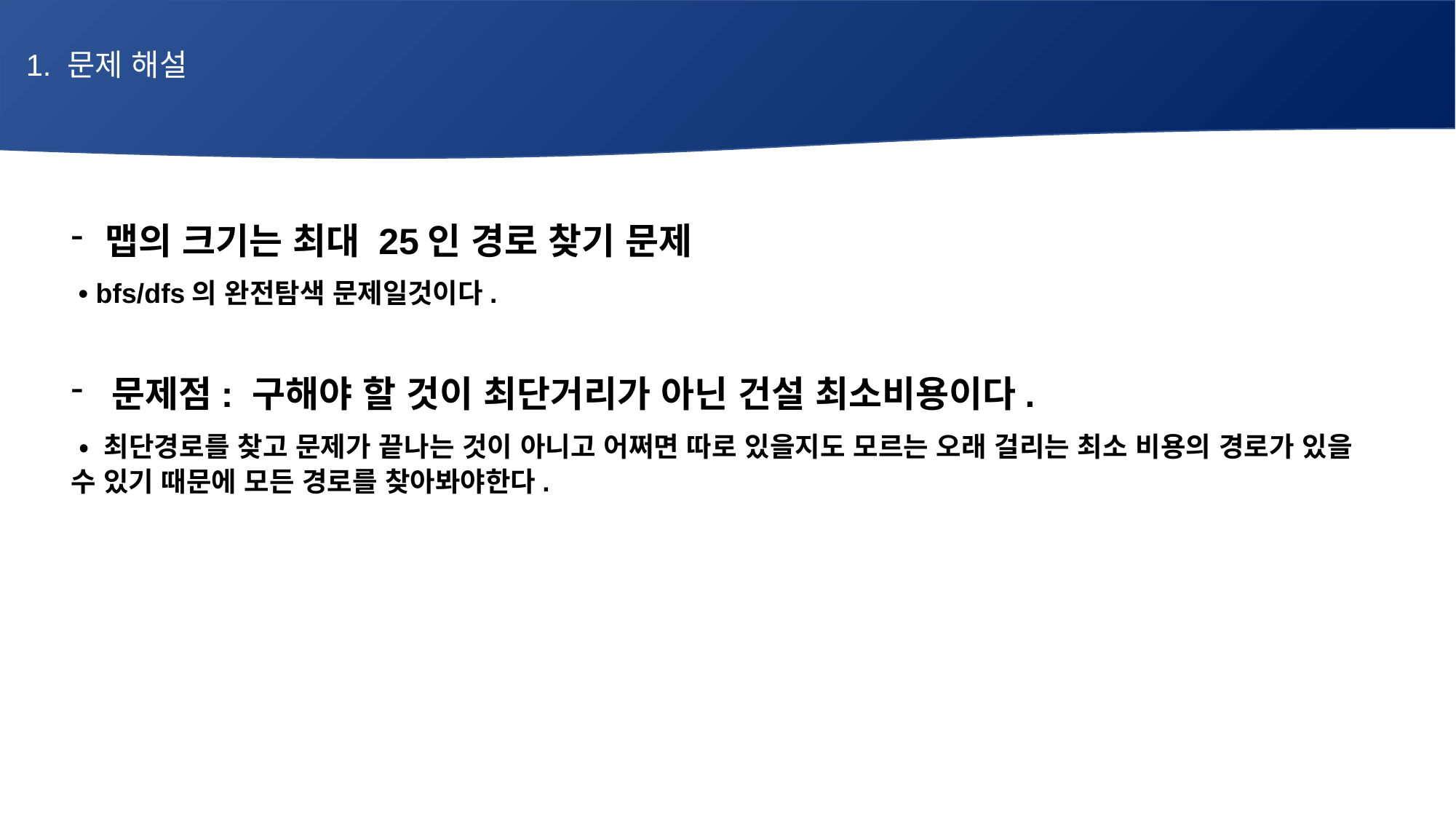

1. 문제 해설
# 매주 1 과제 LV2
맵의 크기는 최대 25인 경로 찾기 문제
 • bfs/dfs의 완전탐색 문제일것이다.

문제점: 구해야 할 것이 최단거리가 아닌 건설 최소비용이다.
 • 최단경로를 찾고 문제가 끝나는 것이 아니고 어쩌면 따로 있을지도 모르는 오래 걸리는 최소 비용의 경로가 있을 수 있기 때문에 모든 경로를 찾아봐야한다.